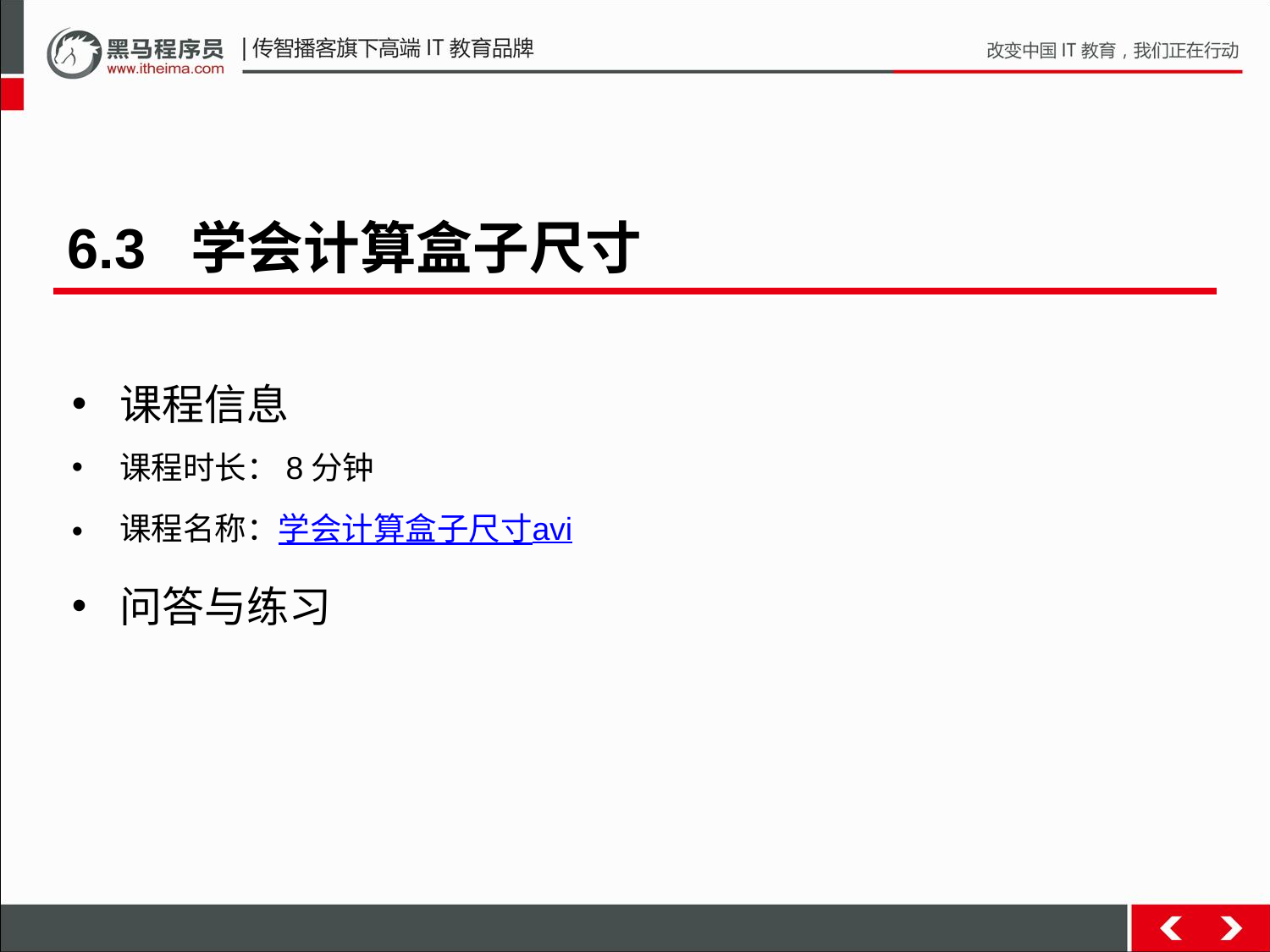

6.3  学会计算盒子尺寸
课程信息
课程时长：8分钟
课程名称：学会计算盒子尺寸avi
问答与练习